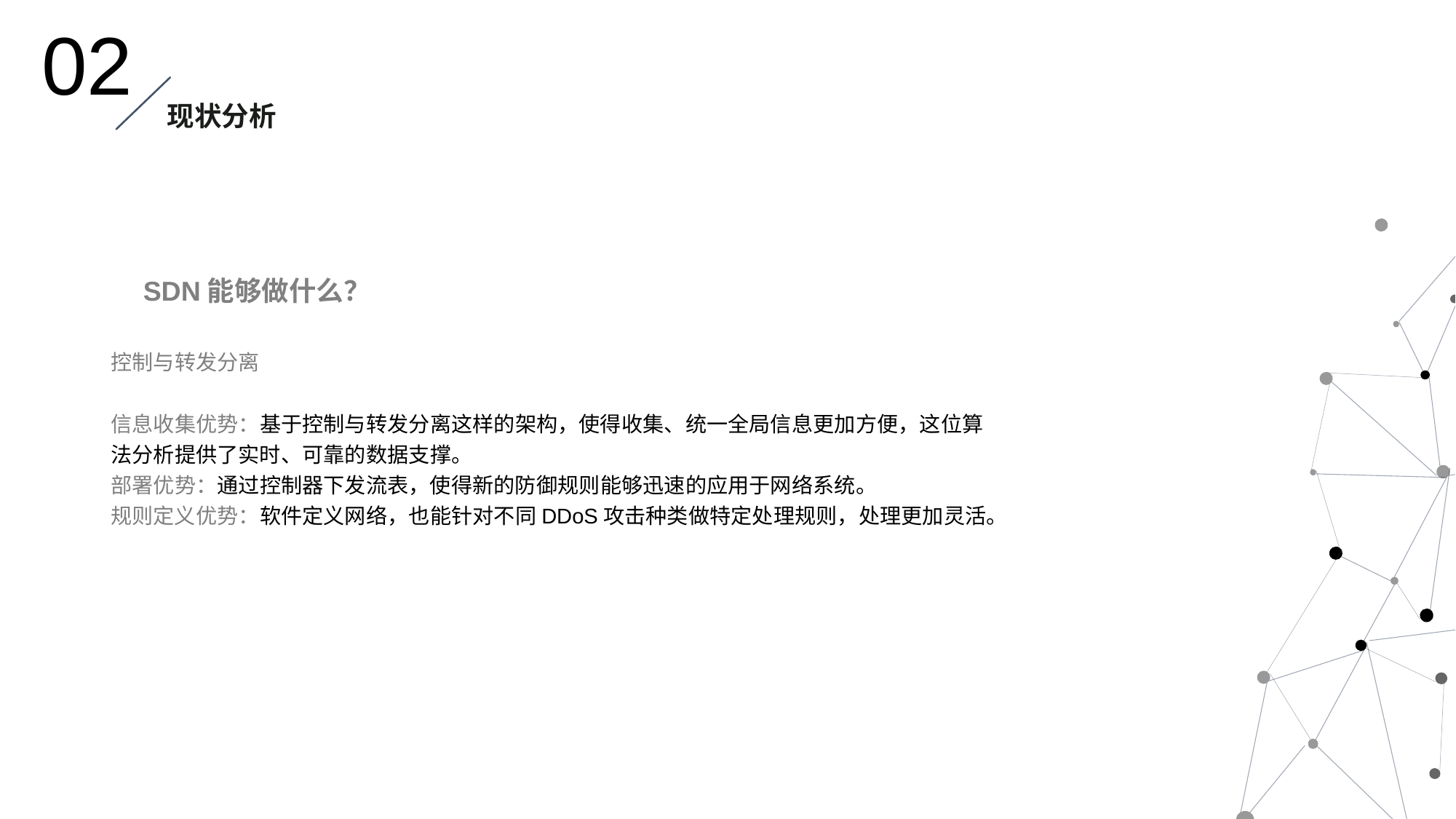

02
现状分析

SDN能够做什么？
控制与转发分离

信息收集优势：基于控制与转发分离这样的架构，使得收集、统一全局信息更加方便，这位算法分析提供了实时、可靠的数据支撑。
部署优势：通过控制器下发流表，使得新的防御规则能够迅速的应用于网络系统。
规则定义优势：软件定义网络，也能针对不同DDoS攻击种类做特定处理规则，处理更加灵活。